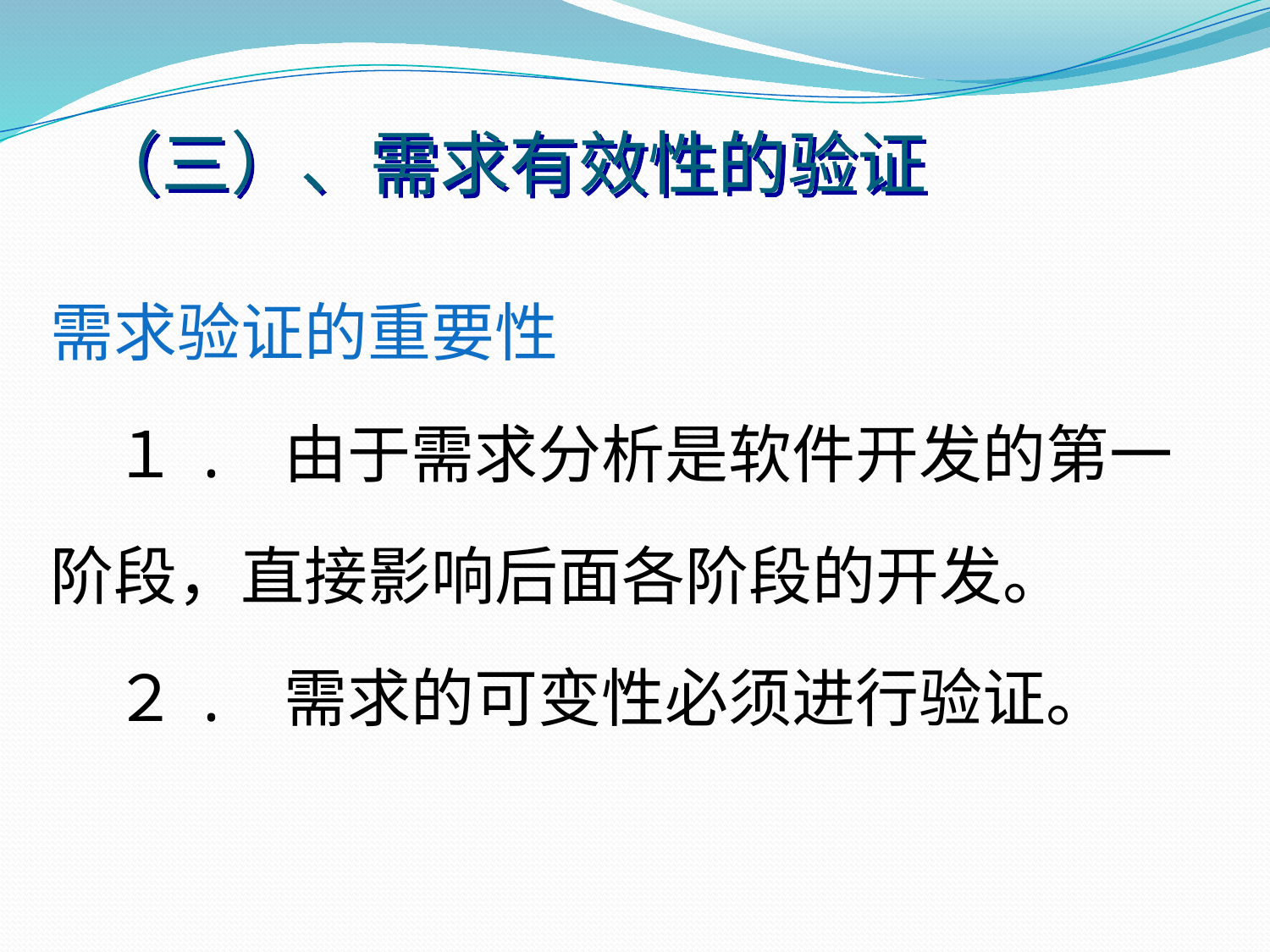

# （三）、需求有效性的验证
需求验证的重要性
　１. 由于需求分析是软件开发的第一阶段，直接影响后面各阶段的开发。
　２. 需求的可变性必须进行验证。